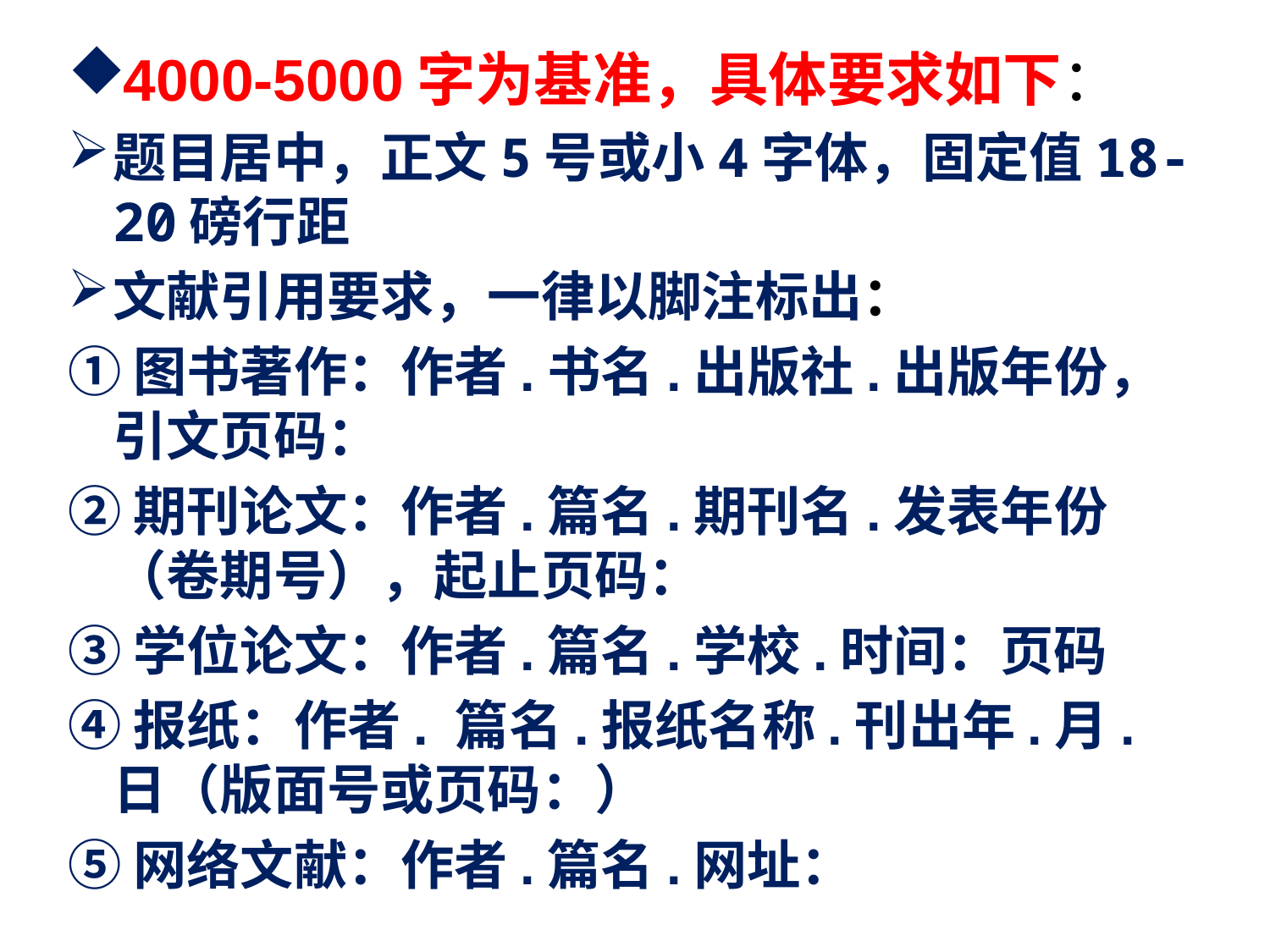

4000-5000字为基准，具体要求如下：
题目居中，正文5号或小4字体，固定值18-20磅行距
文献引用要求，一律以脚注标出：
①图书著作：作者.书名.出版社.出版年份，引文页码：
②期刊论文：作者.篇名.期刊名.发表年份（卷期号），起止页码：
③学位论文：作者.篇名.学校.时间：页码
④报纸：作者. 篇名.报纸名称.刊出年.月.日（版面号或页码：）
⑤网络文献：作者.篇名.网址：